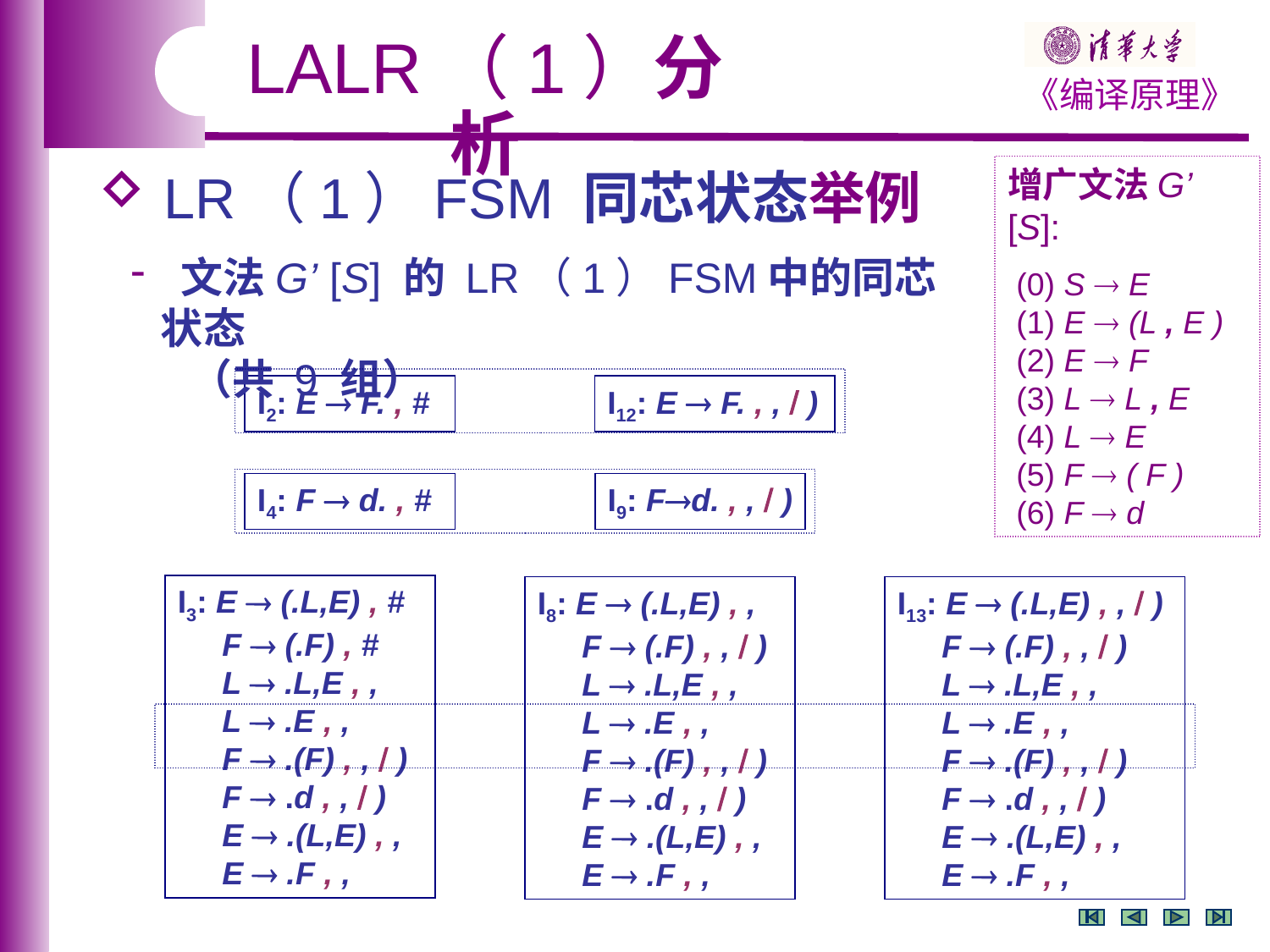

LALR（1）分析
 LR（1）FSM 同芯状态举例

 文法G’ [S] 的 LR（1）FSM中的同芯状态
  （共 9 组）
增广文法G’ [S]:

 (0) S → E
 (1) E → (L , E )
 (2) E → F
 (3) L → L , E
 (4) L → E
 (5) F → ( F )
 (6) F → d

I2: E → F. , #
I12: E → F. , , / )

I4: F → d. , #
I9: F→d. , , / )
I3: E → (.L,E) , #
     F → (.F) , #
     L → .L,E , ,
     L → .E , ,
     F → .(F) , , / )
     F → .d , , / )
     E → .(L,E) , ,
     E → .F , ,
I8: E → (.L,E) , ,
     F → (.F) , , / )
     L → .L,E , ,
     L → .E , ,
     F → .(F) , , / )
     F → .d , , / )
     E → .(L,E) , ,
     E → .F , ,
I13: E → (.L,E) , , / )
     F → (.F) , , / )
     L → .L,E , ,
     L → .E , ,
     F → .(F) , , / )
     F → .d , , / )
     E → .(L,E) , ,
     E → .F , ,